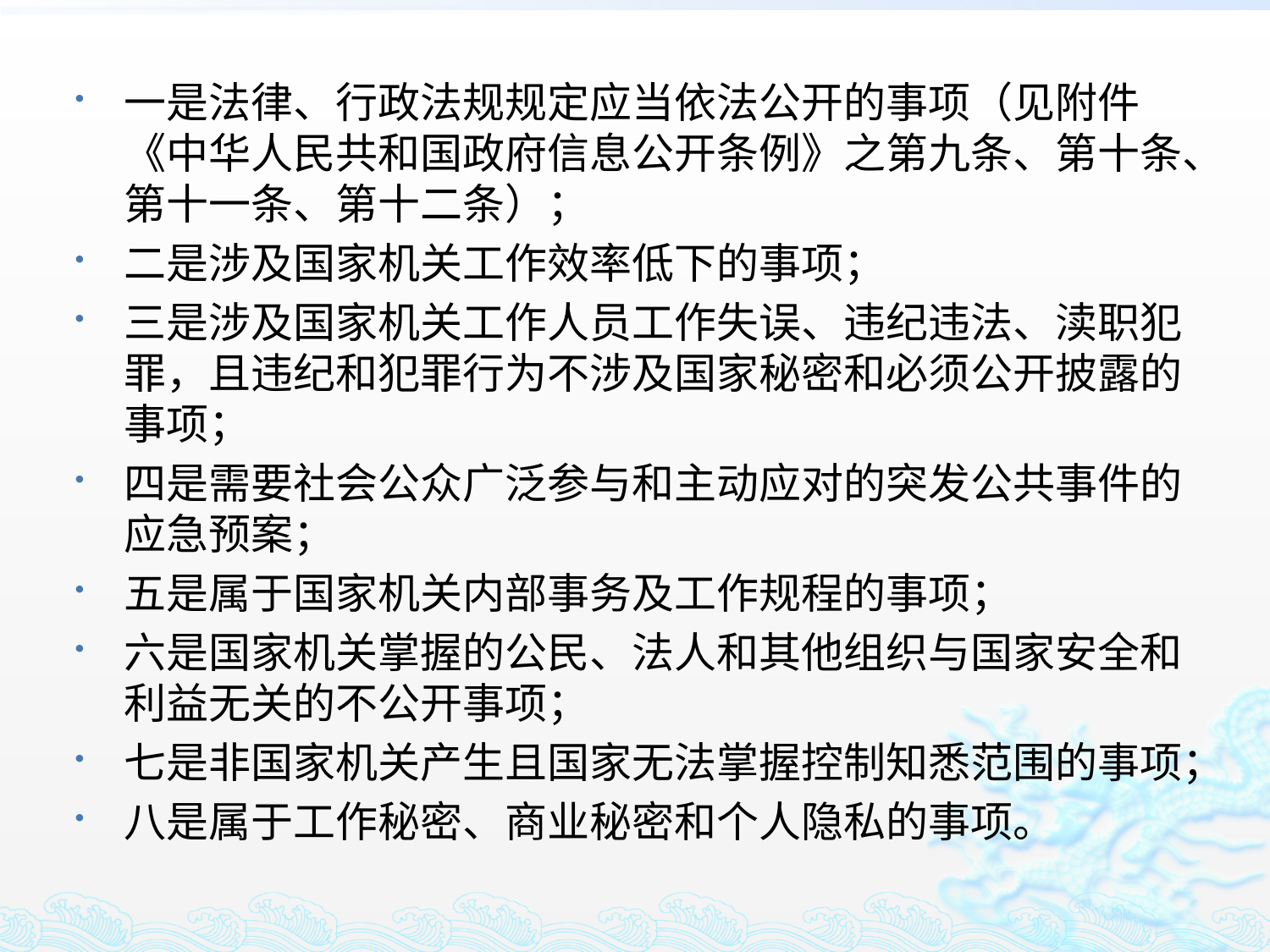

一是法律、行政法规规定应当依法公开的事项（见附件《中华人民共和国政府信息公开条例》之第九条、第十条、第十一条、第十二条）；
二是涉及国家机关工作效率低下的事项；
三是涉及国家机关工作人员工作失误、违纪违法、渎职犯罪，且违纪和犯罪行为不涉及国家秘密和必须公开披露的事项；
四是需要社会公众广泛参与和主动应对的突发公共事件的应急预案；
五是属于国家机关内部事务及工作规程的事项；
六是国家机关掌握的公民、法人和其他组织与国家安全和利益无关的不公开事项；
七是非国家机关产生且国家无法掌握控制知悉范围的事项；
八是属于工作秘密、商业秘密和个人隐私的事项。